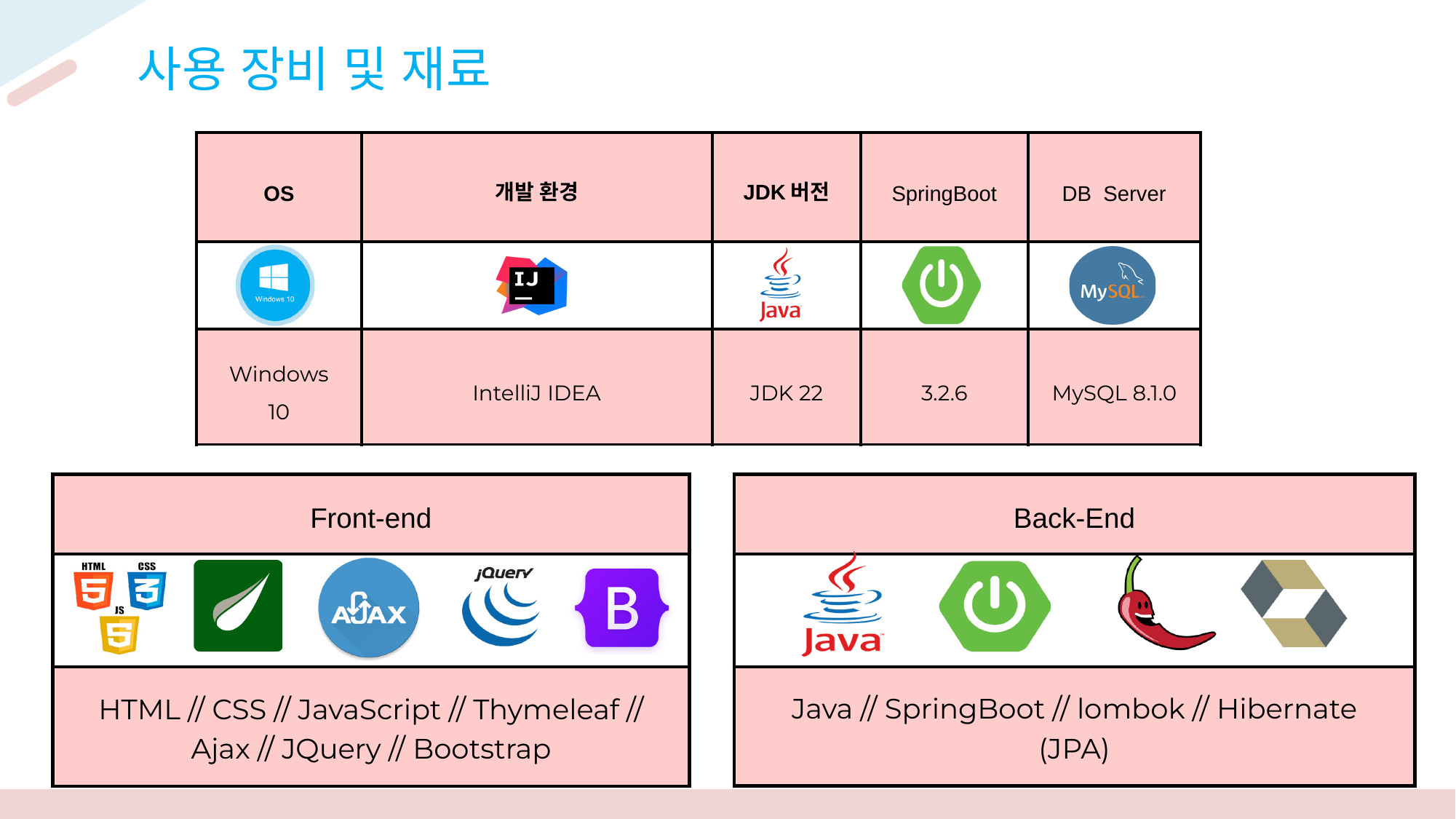

사용 장비 및 재료
| OS | 개발 환경 | JDK버전 | SpringBoot | DB Server |
| --- | --- | --- | --- | --- |
|  |  |  |  |  |
| Windows 10 | IntelliJ IDEA | JDK 22 | 3.2.6 | MySQL 8.1.0 |

| Front-end |
| --- |
|  |
| HTML // CSS // JavaScript // Thymeleaf // Ajax // JQuery // Bootstrap |
| Back-End |
| --- |
|  |
| Java // SpringBoot // lombok // Hibernate (JPA) |